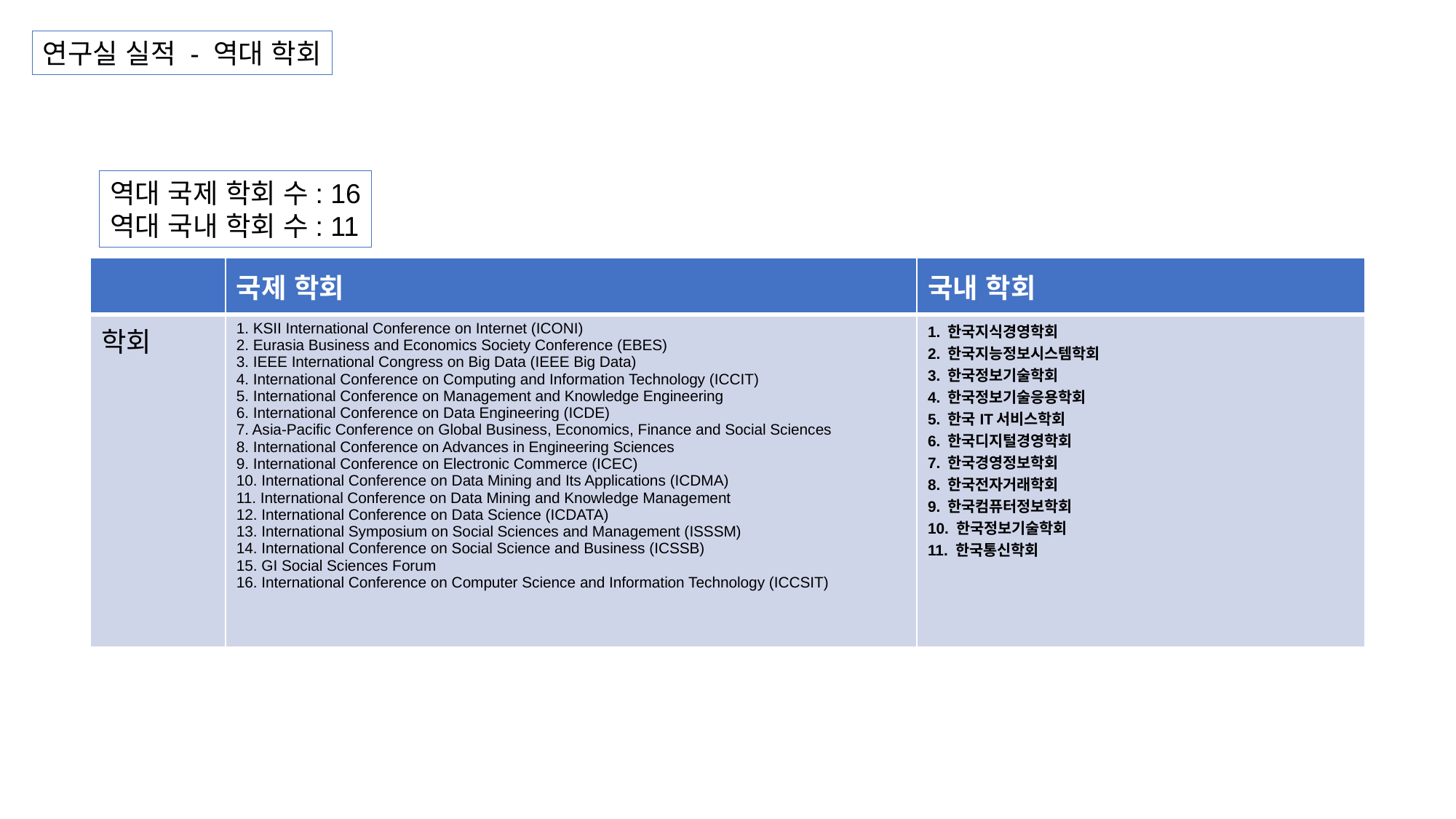

연구실 실적 - 역대 학회
역대 국제 학회 수: 16
역대 국내 학회 수: 11
|  | 국제 학회 | 국내 학회 |
| --- | --- | --- |
| 학회 | 1. KSII International Conference on Internet (ICONI) 2. Eurasia Business and Economics Society Conference (EBES) 3. IEEE International Congress on Big Data (IEEE Big Data) 4. International Conference on Computing and Information Technology (ICCIT) 5. International Conference on Management and Knowledge Engineering 6. International Conference on Data Engineering (ICDE) 7. Asia-Pacific Conference on Global Business, Economics, Finance and Social Sciences 8. International Conference on Advances in Engineering Sciences 9. International Conference on Electronic Commerce (ICEC) 10. International Conference on Data Mining and Its Applications (ICDMA) 11. International Conference on Data Mining and Knowledge Management 12. International Conference on Data Science (ICDATA) 13. International Symposium on Social Sciences and Management (ISSSM) 14. International Conference on Social Science and Business (ICSSB) 15. GI Social Sciences Forum 16. International Conference on Computer Science and Information Technology (ICCSIT) | 1. 한국지식경영학회 2. 한국지능정보시스템학회 3. 한국정보기술학회 4. 한국정보기술응용학회 5. 한국IT서비스학회 6. 한국디지털경영학회 7. 한국경영정보학회 8. 한국전자거래학회 9. 한국컴퓨터정보학회 10. 한국정보기술학회 11. 한국통신학회 |